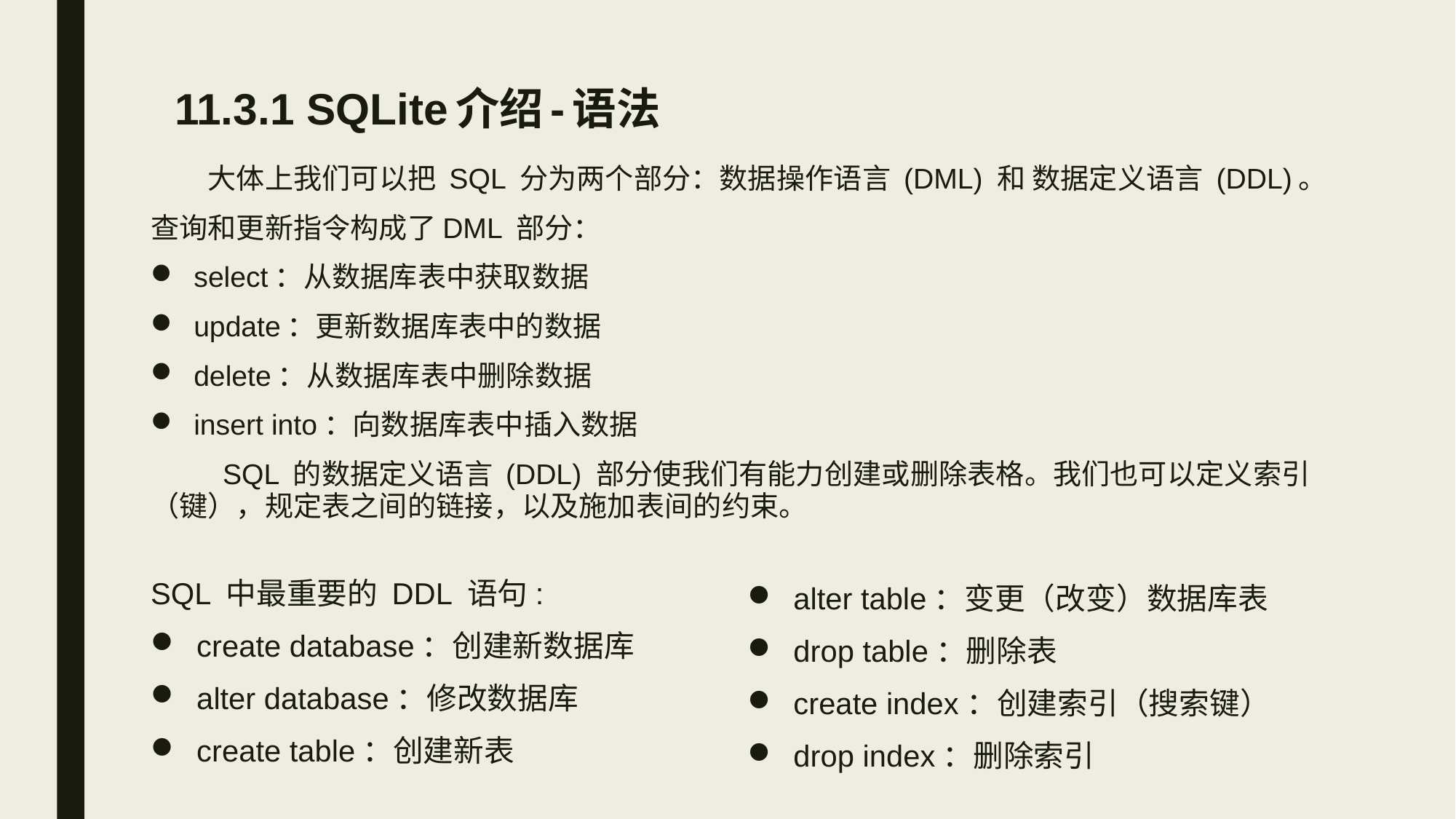

# 11.3.1 SQLite介绍-语法
        大体上我们可以把 SQL 分为两个部分：数据操作语言 (DML) 和 数据定义语言 (DDL)。
查询和更新指令构成了DML 部分：
select：从数据库表中获取数据
update：更新数据库表中的数据
delete：从数据库表中删除数据
insert into：向数据库表中插入数据
         SQL 的数据定义语言 (DDL) 部分使我们有能力创建或删除表格。我们也可以定义索引（键），规定表之间的链接，以及施加表间的约束。

SQL 中最重要的 DDL 语句:
create database：创建新数据库
alter database：修改数据库
create table：创建新表
alter table：变更（改变）数据库表
drop table：删除表
create index：创建索引（搜索键）
drop index：删除索引